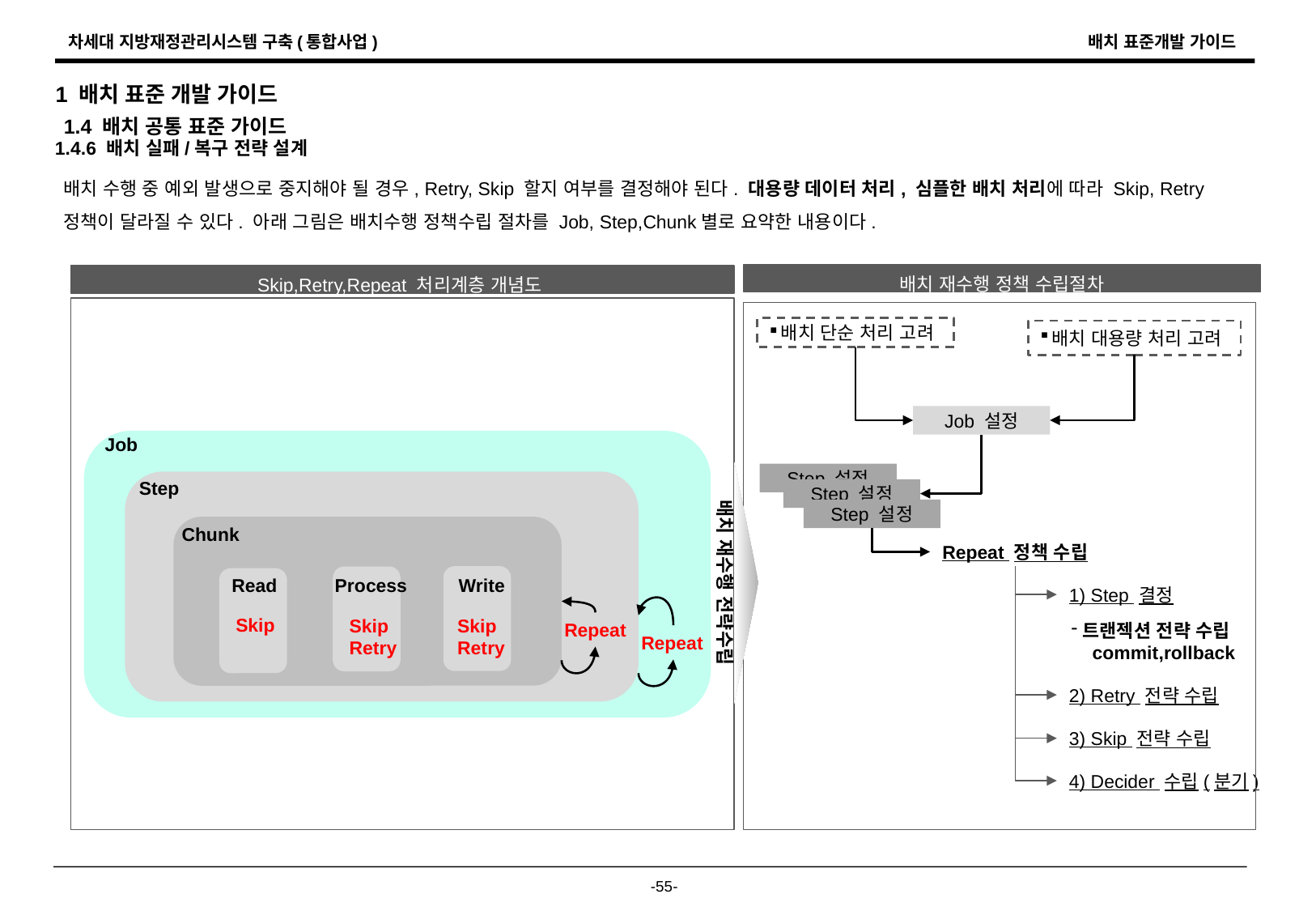

1 배치 표준 개발 가이드
1.4 배치 공통 표준 가이드
1.4.6 배치 실패/복구 전략 설계
배치 수행 중 예외 발생으로 중지해야 될 경우, Retry, Skip 할지 여부를 결정해야 된다. 대용량 데이터 처리, 심플한 배치 처리에 따라 Skip, Retry 정책이 달라질 수 있다. 아래 그림은 배치수행 정책수립 절차를 Job, Step,Chunk별로 요약한 내용이다.
배치 재수행 정책 수립절차
Skip,Retry,Repeat 처리계층 개념도

배치 단순 처리 고려
배치 대용량 처리 고려
Job 설정
Job

Step 설정
Step

Step 설정
배치 재수행 전략수립
Step 설정
Chunk

Repeat 정책 수립

Read
Write
Process

1) Step 결정
Skip
Skip
Retry
Skip
Retry
Repeat
트랜젝션 전략 수립
    commit,rollback
Repeat
2) Retry 전략 수립
3) Skip 전략 수립
4) Decider 수립(분기)